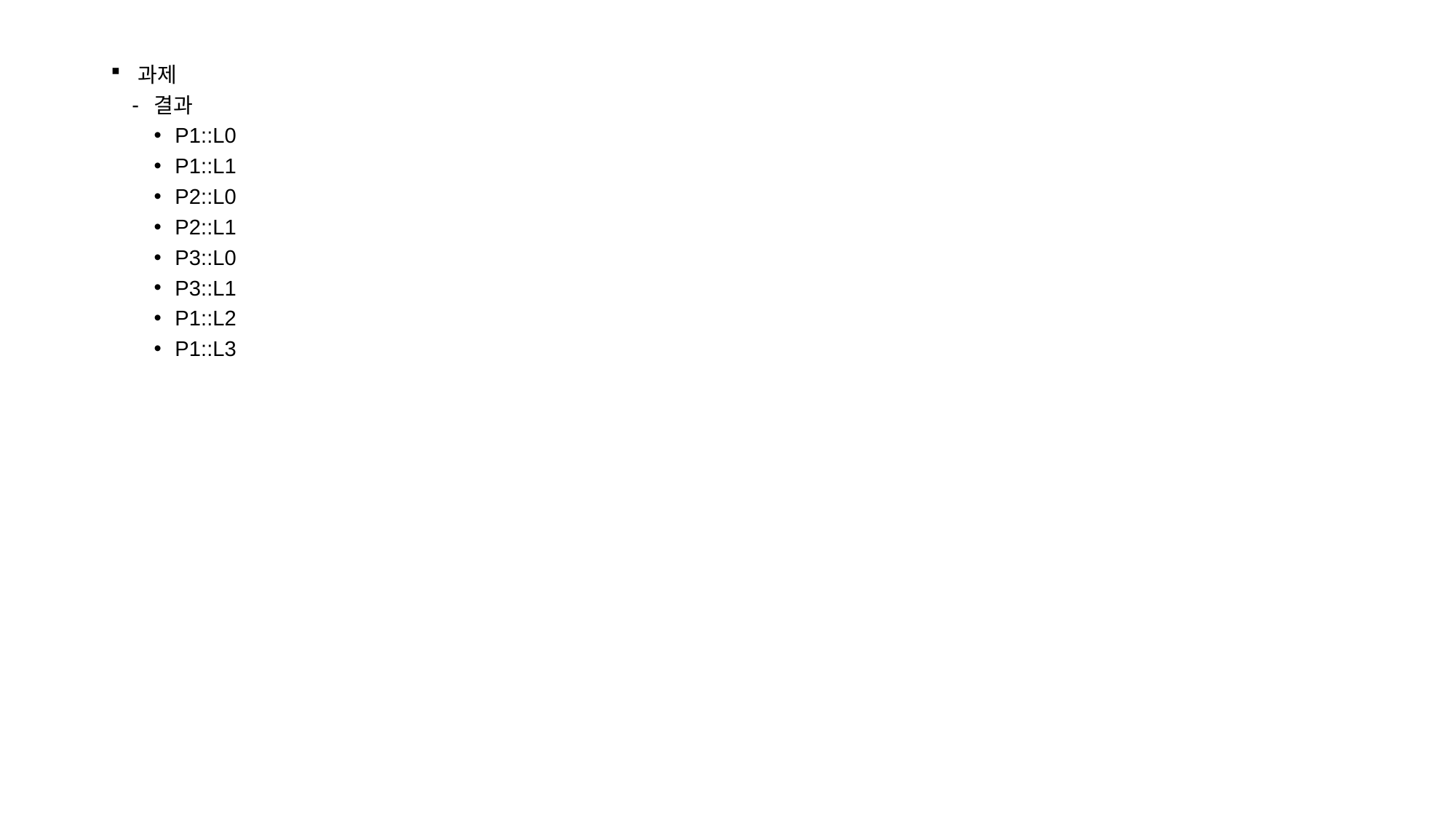

과제
결과
P1::L0
P1::L1
P2::L0
P2::L1
P3::L0
P3::L1
P1::L2
P1::L3